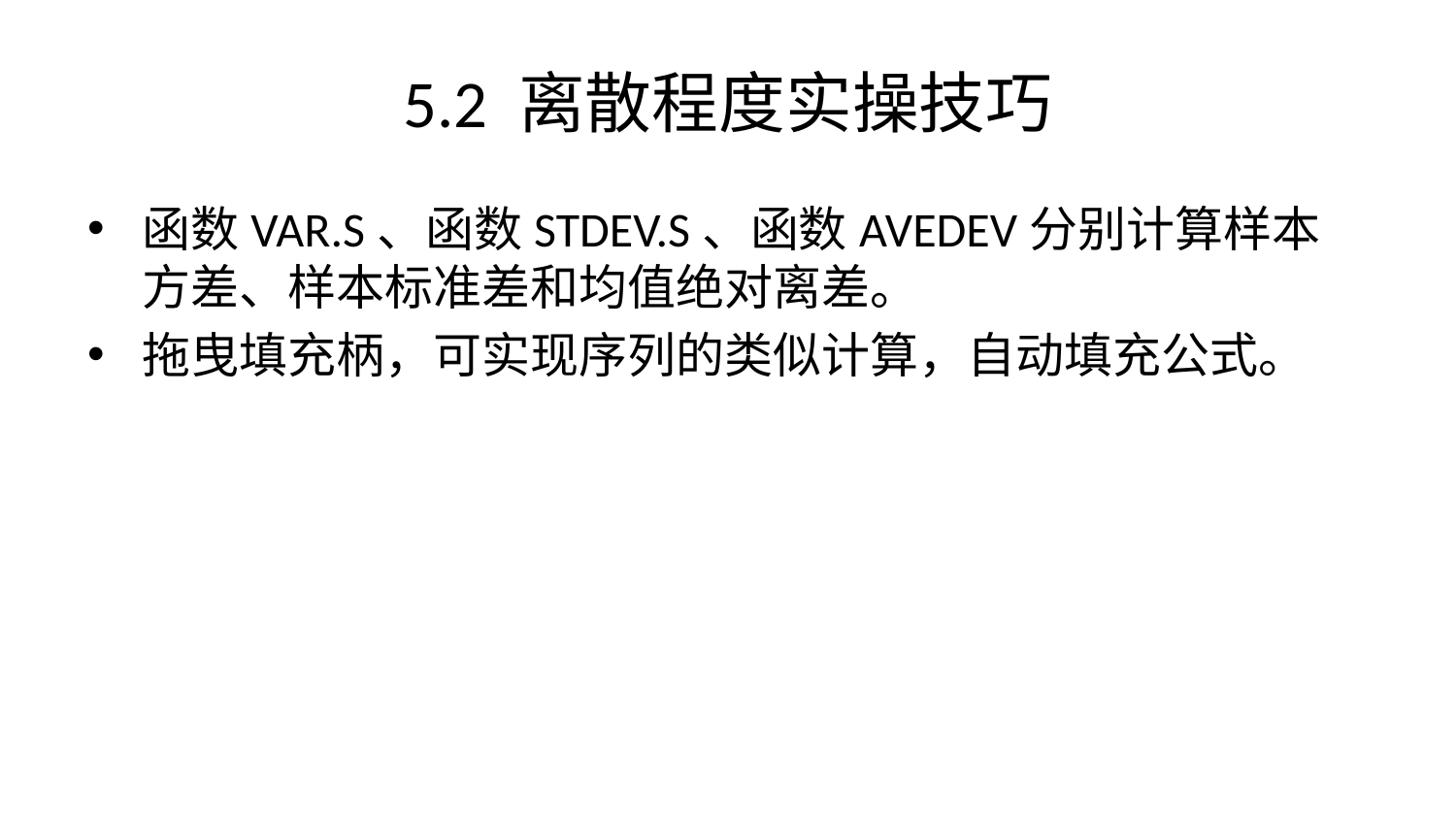

# 5.2 离散程度实操技巧
函数VAR.S、函数STDEV.S、函数AVEDEV分别计算样本方差、样本标准差和均值绝对离差。
拖曳填充柄，可实现序列的类似计算，自动填充公式。